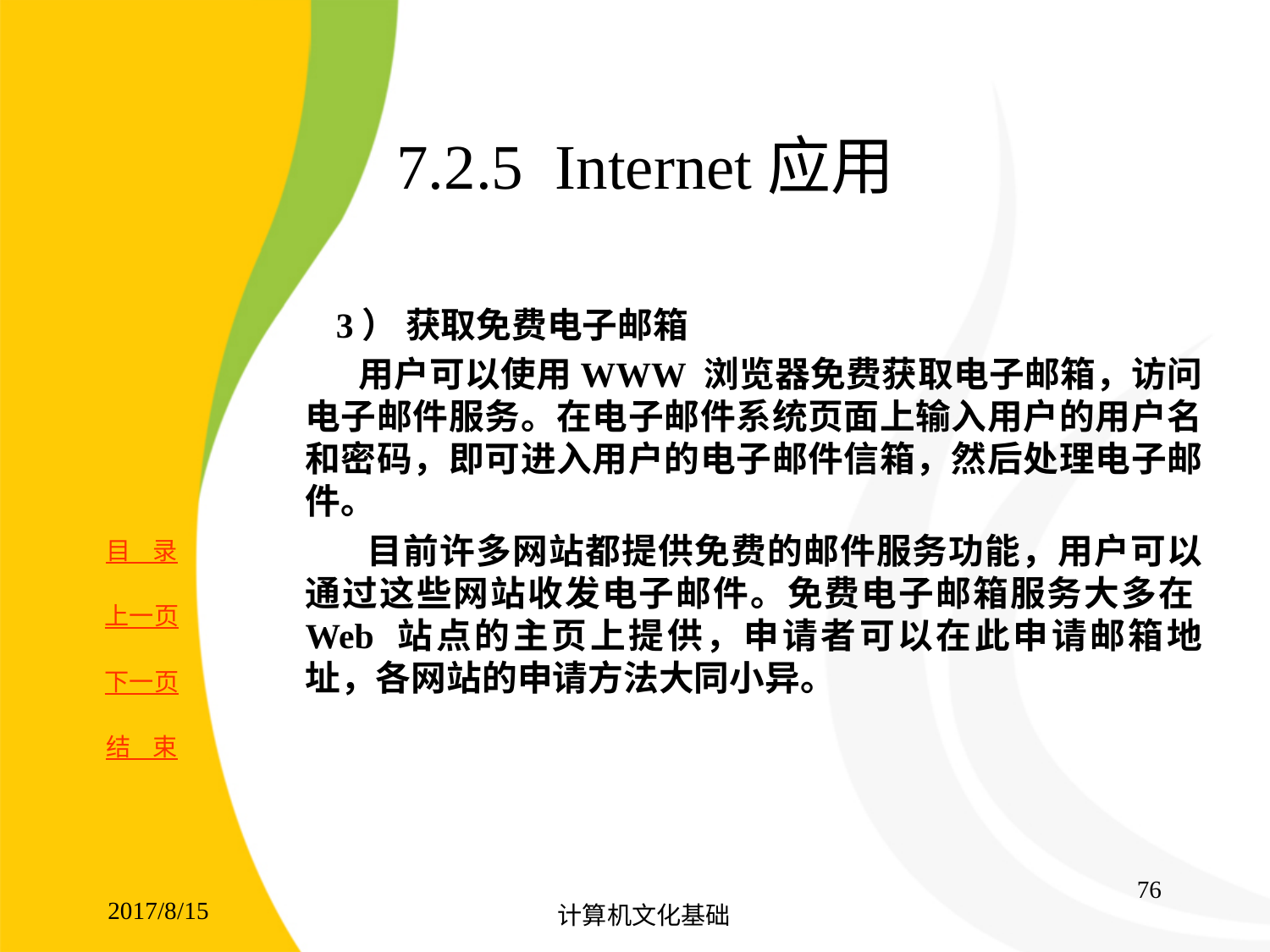

# 7.2.5  Internet应用
	     3） 获取免费电子邮箱
           用户可以使用WWW 浏览器免费获取电子邮箱，访问电子邮件服务。在电子邮件系统页面上输入用户的用户名和密码，即可进入用户的电子邮件信箱，然后处理电子邮件。
           目前许多网站都提供免费的邮件服务功能，用户可以通过这些网站收发电子邮件。免费电子邮箱服务大多在Web 站点的主页上提供，申请者可以在此申请邮箱地址，各网站的申请方法大同小异。
76
2017/8/15